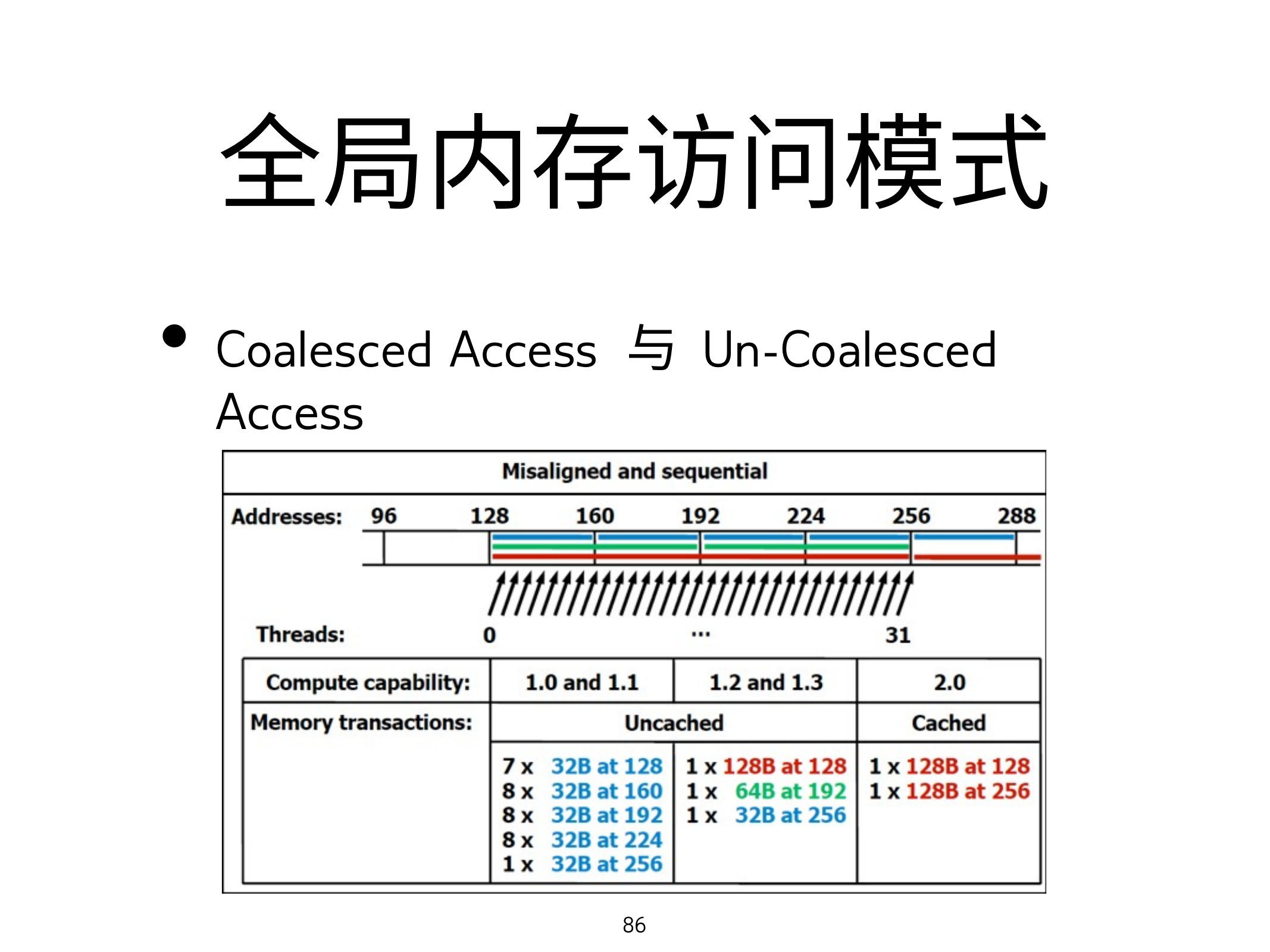

# 全局内存访问模式
Coalesced Access 与 Un-Coalesced Access

86